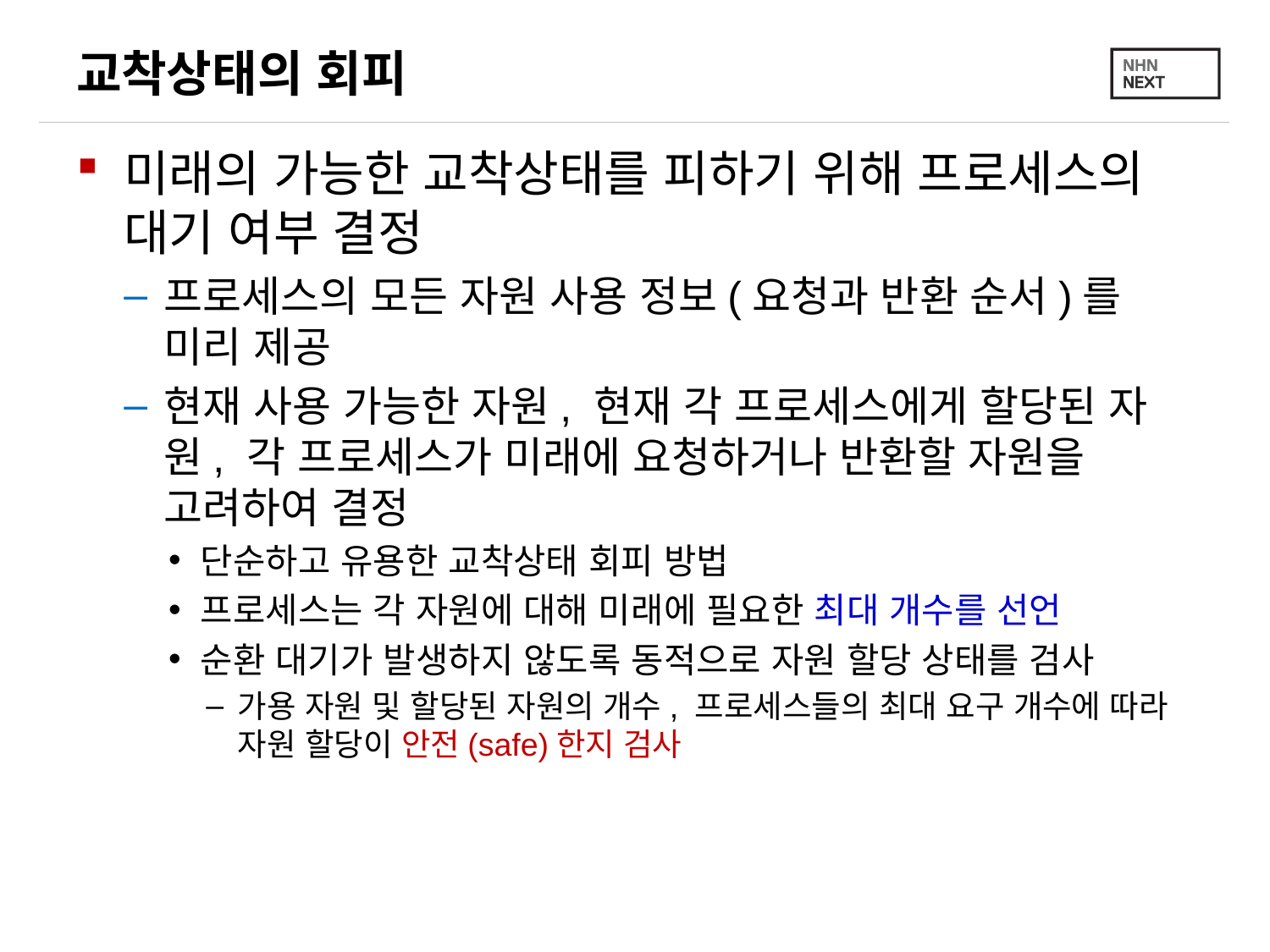

# 교착상태의 회피
미래의 가능한 교착상태를 피하기 위해 프로세스의 대기 여부 결정
프로세스의 모든 자원 사용 정보(요청과 반환 순서)를 미리 제공
현재 사용 가능한 자원, 현재 각 프로세스에게 할당된 자원, 각 프로세스가 미래에 요청하거나 반환할 자원을 고려하여 결정
단순하고 유용한 교착상태 회피 방법
프로세스는 각 자원에 대해 미래에 필요한 최대 개수를 선언
순환 대기가 발생하지 않도록 동적으로 자원 할당 상태를 검사
가용 자원 및 할당된 자원의 개수, 프로세스들의 최대 요구 개수에 따라 자원 할당이 안전(safe)한지 검사